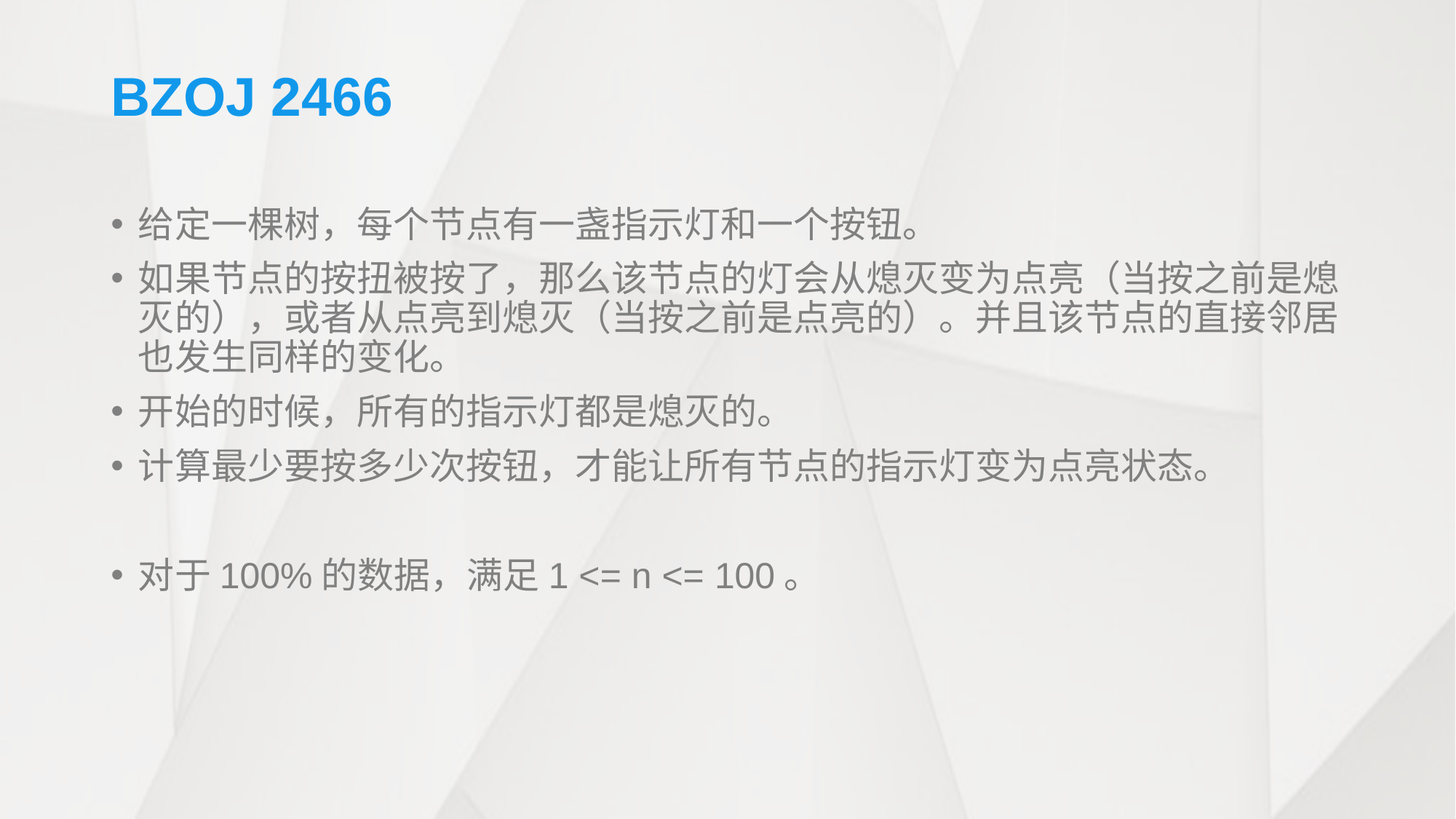

# BZOJ 2466
给定一棵树，每个节点有一盏指示灯和一个按钮。
如果节点的按扭被按了，那么该节点的灯会从熄灭变为点亮（当按之前是熄灭的），或者从点亮到熄灭（当按之前是点亮的）。并且该节点的直接邻居也发生同样的变化。
开始的时候，所有的指示灯都是熄灭的。
计算最少要按多少次按钮，才能让所有节点的指示灯变为点亮状态。

对于100%的数据，满足1 <= n <= 100。